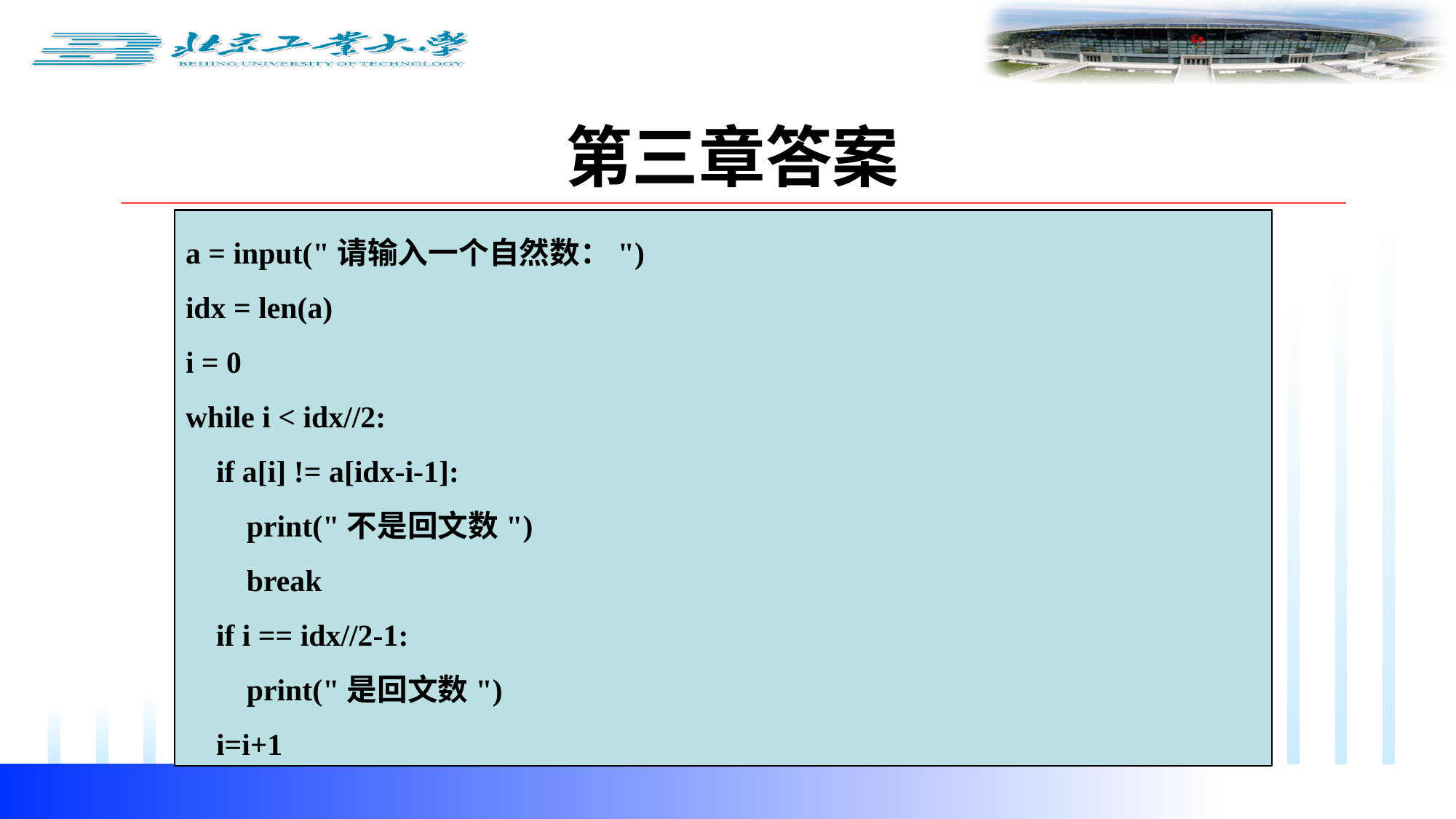

第三章答案
a = input("请输入一个自然数：")
idx = len(a)
i = 0
while i < idx//2:
    if a[i] != a[idx-i-1]:
        print("不是回文数")
        break
    if i == idx//2-1:
        print("是回文数")
    i=i+1